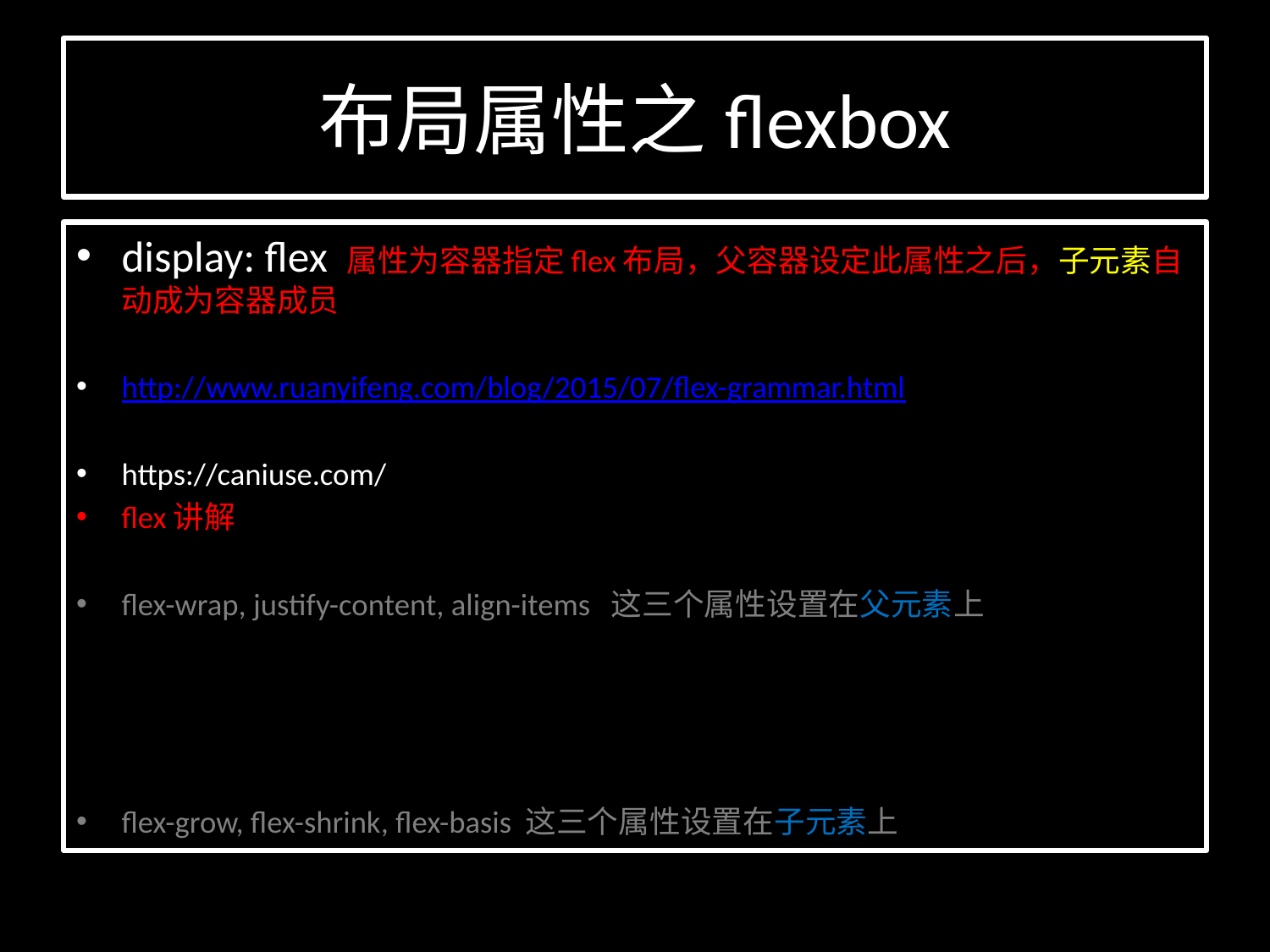

# 布局属性之flexbox
display: flex 属性为容器指定flex布局，父容器设定此属性之后，子元素自动成为容器成员

http://www.ruanyifeng.com/blog/2015/07/flex-grammar.html

https://caniuse.com/
flex讲解

flex-wrap, justify-content, align-items  这三个属性设置在父元素上

flex-grow, flex-shrink, flex-basis 这三个属性设置在子元素上